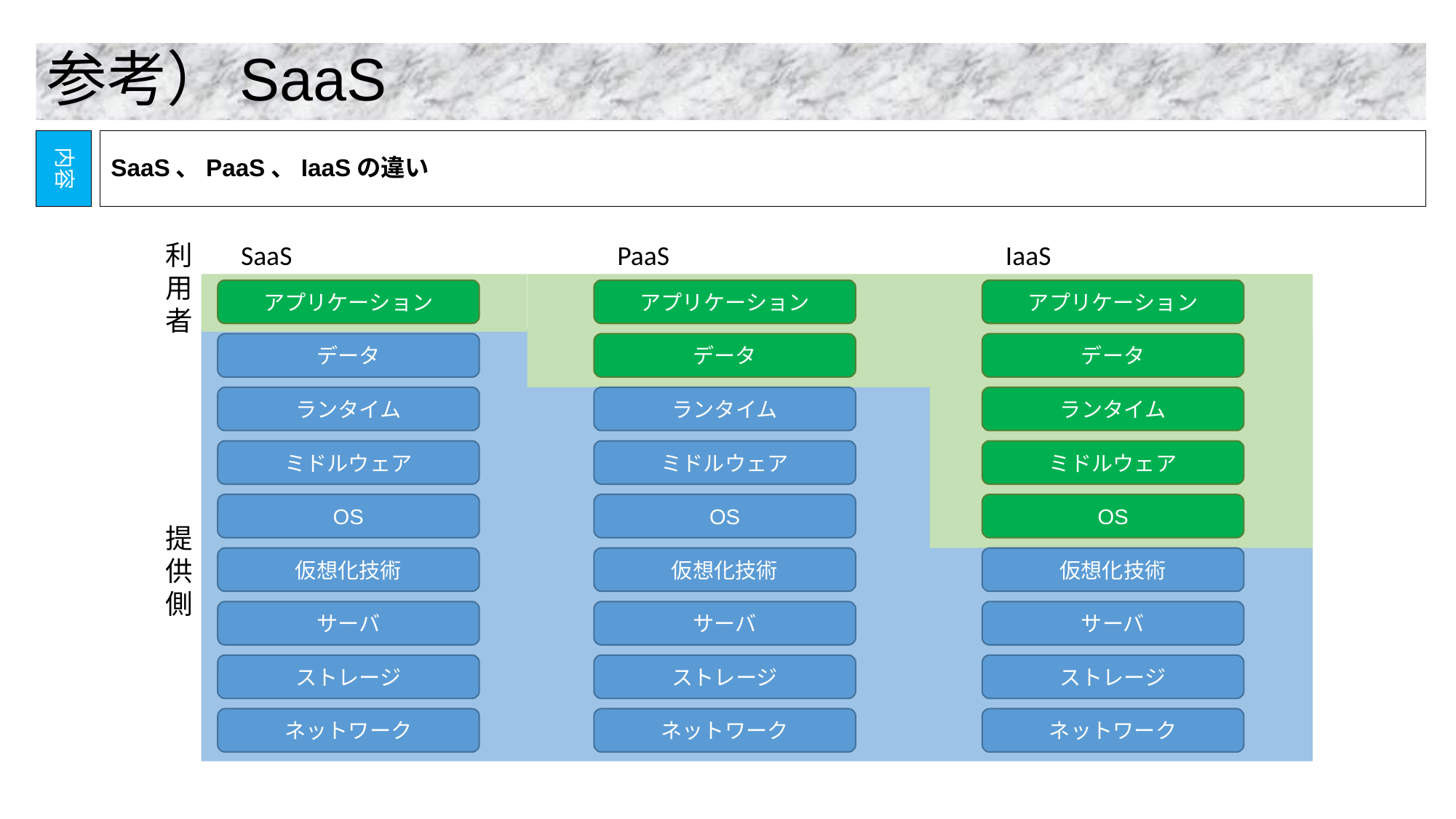

# 参考）SaaS
内容
SaaS、PaaS、IaaSの違い
利用者
SaaS
PaaS
IaaS

アプリケーション
アプリケーション
アプリケーション

データ
データ
データ
ランタイム
ランタイム
ランタイム
ミドルウェア
ミドルウェア
ミドルウェア
OS
OS
OS
提供側
仮想化技術
仮想化技術
仮想化技術
サーバ
サーバ
サーバ
ストレージ
ストレージ
ストレージ
ネットワーク
ネットワーク
ネットワーク